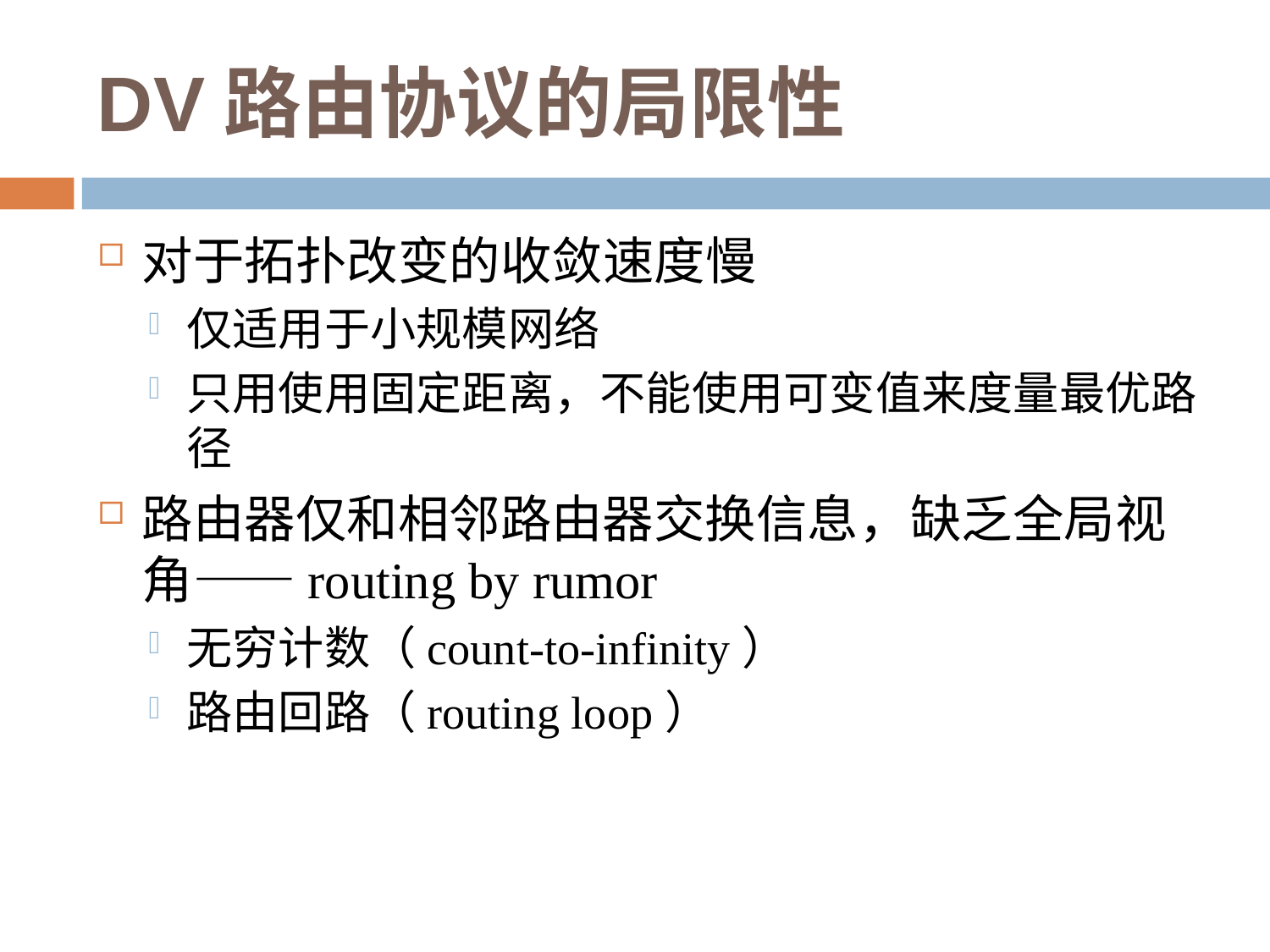

# DV路由协议的局限性
对于拓扑改变的收敛速度慢
仅适用于小规模网络
只用使用固定距离，不能使用可变值来度量最优路径
路由器仅和相邻路由器交换信息，缺乏全局视角——routing by rumor
无穷计数（count-to-infinity）
路由回路（routing loop）